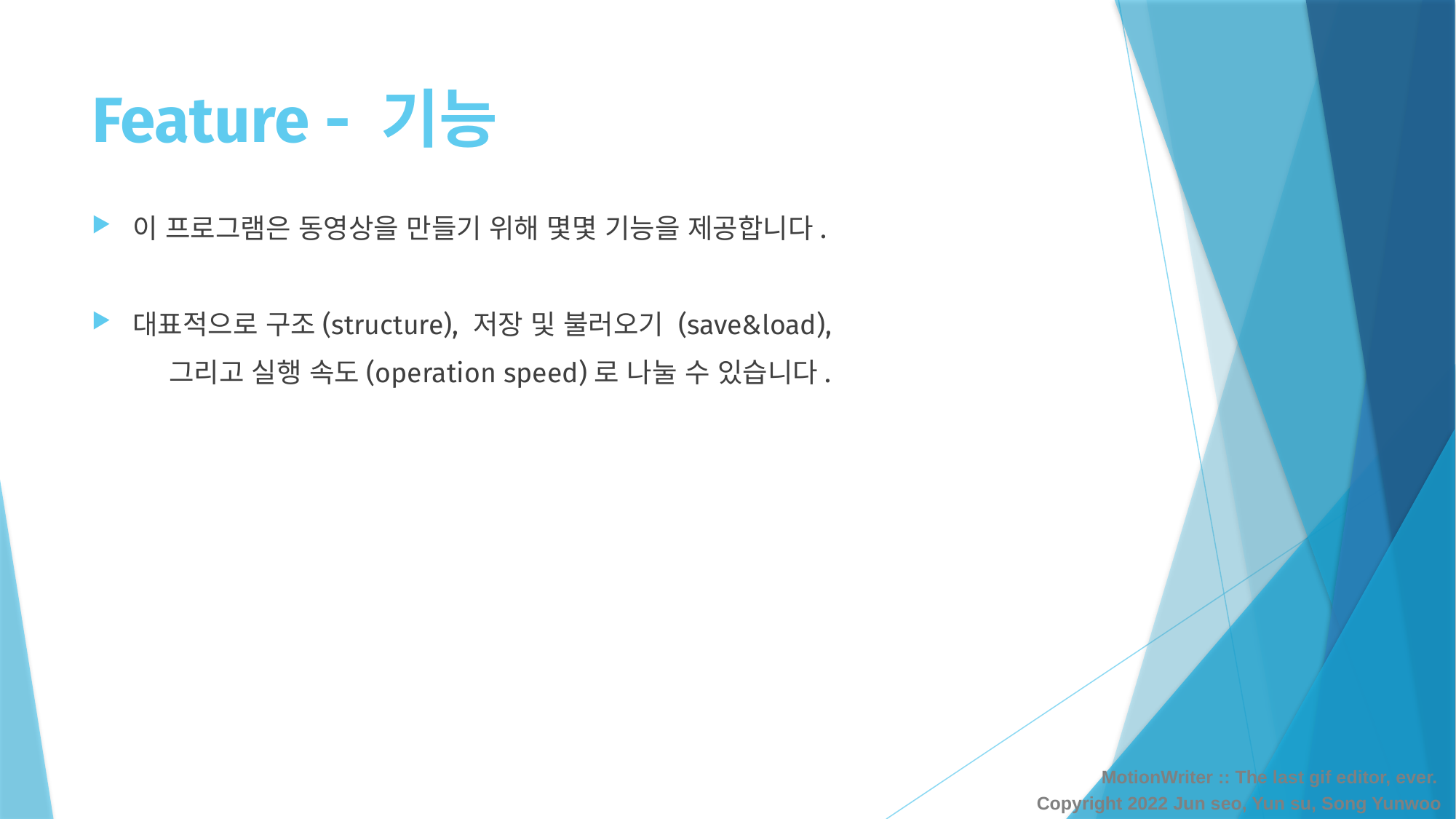

# Feature - 기능
이 프로그램은 동영상을 만들기 위해 몇몇 기능을 제공합니다.

대표적으로 구조(structure), 저장 및 불러오기 (save&load),
   그리고 실행 속도(operation speed)로 나눌 수 있습니다.